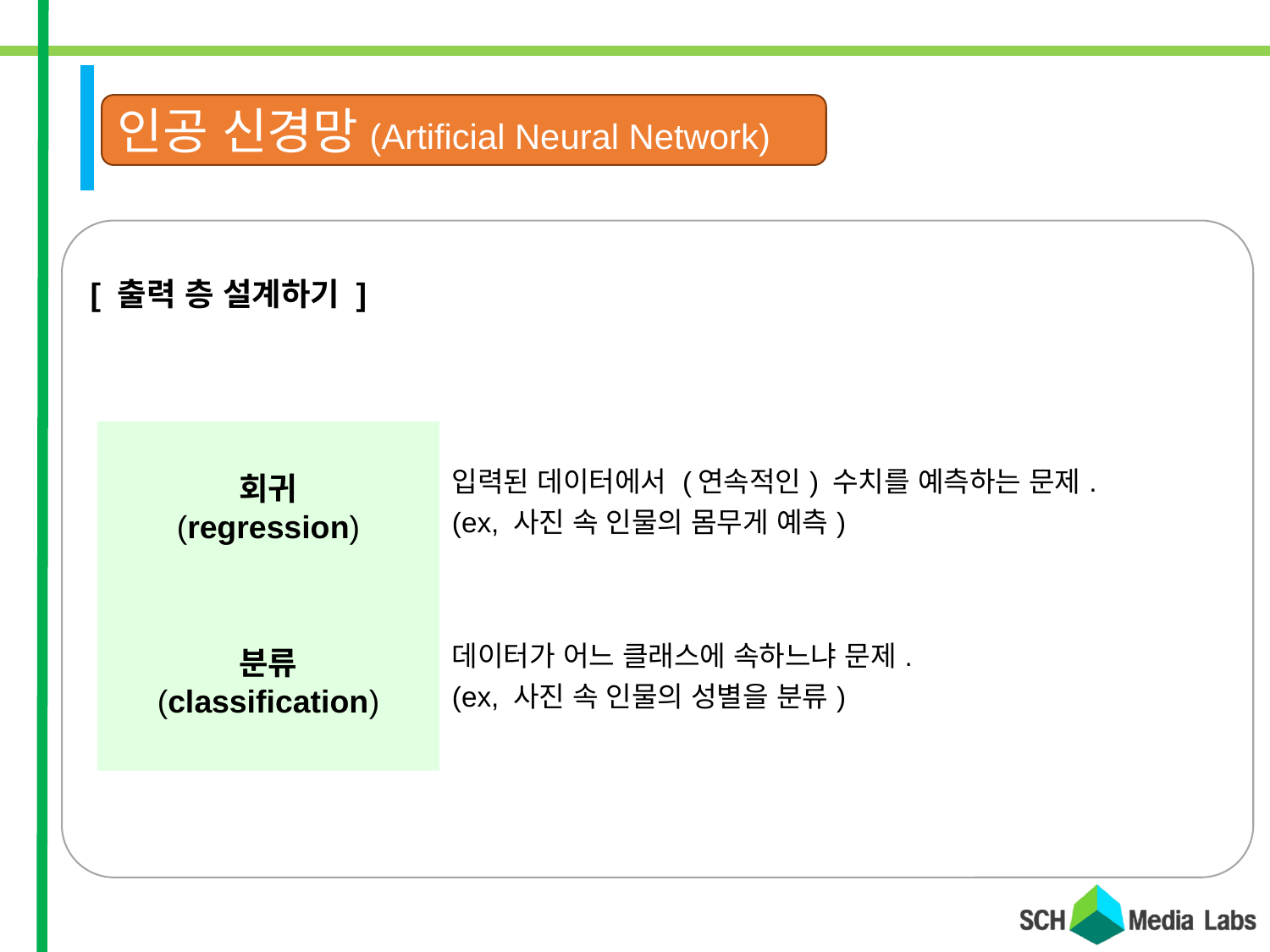

인공 신경망(Artificial Neural Network)
[ 출력 층 설계하기 ]
| 회귀 (regression) | 입력된 데이터에서 (연속적인) 수치를 예측하는 문제. (ex, 사진 속 인물의 몸무게 예측) |
| --- | --- |
| 분류 (classification) | 데이터가 어느 클래스에 속하느냐 문제. (ex, 사진 속 인물의 성별을 분류) |